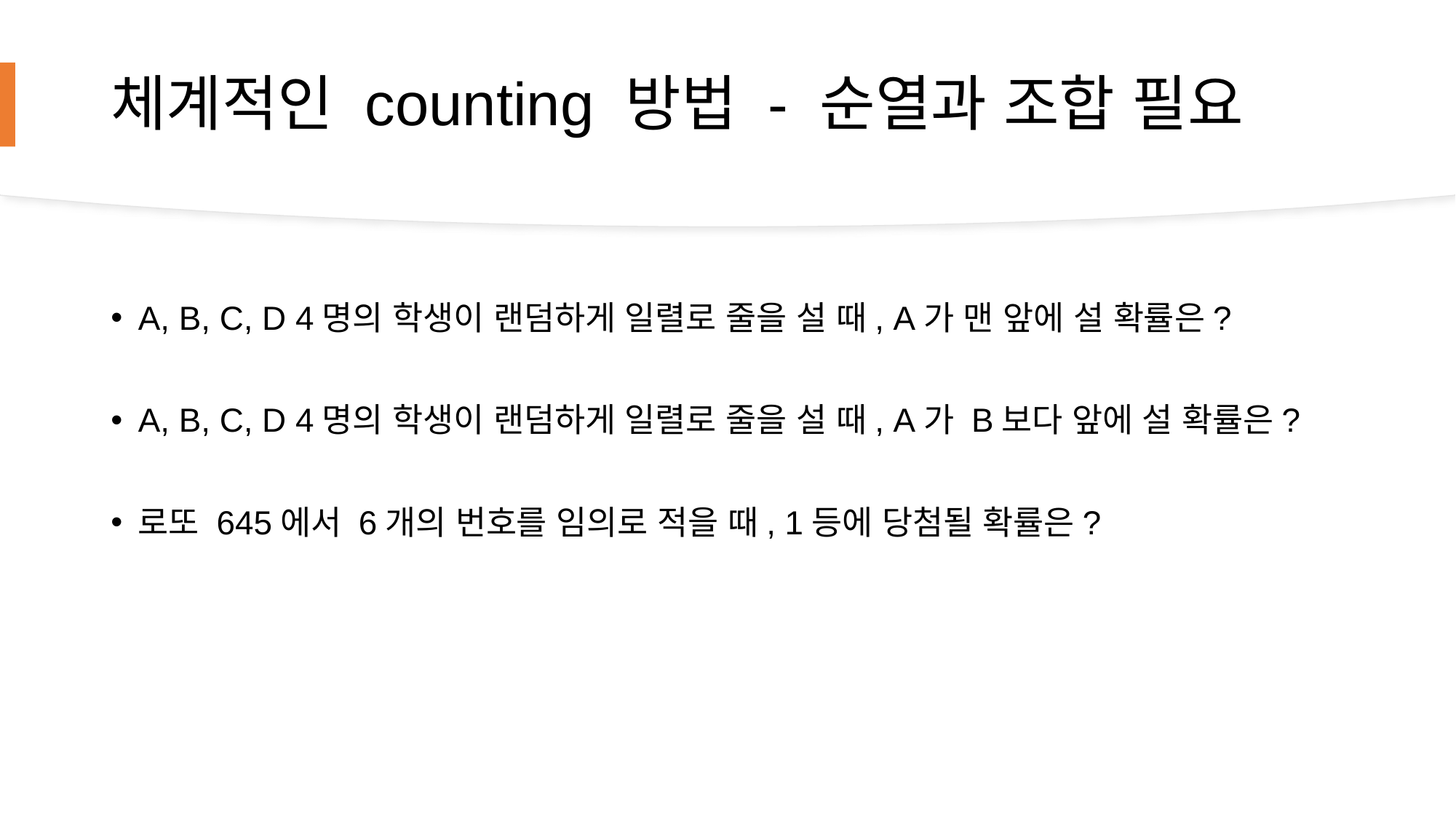

# 체계적인 counting 방법 - 순열과 조합 필요

A, B, C, D 4명의 학생이 랜덤하게 일렬로 줄을 설 때, A가 맨 앞에 설 확률은?

A, B, C, D 4명의 학생이 랜덤하게 일렬로 줄을 설 때, A가 B보다 앞에 설 확률은?

로또 645에서 6개의 번호를 임의로 적을 때, 1등에 당첨될 확률은?